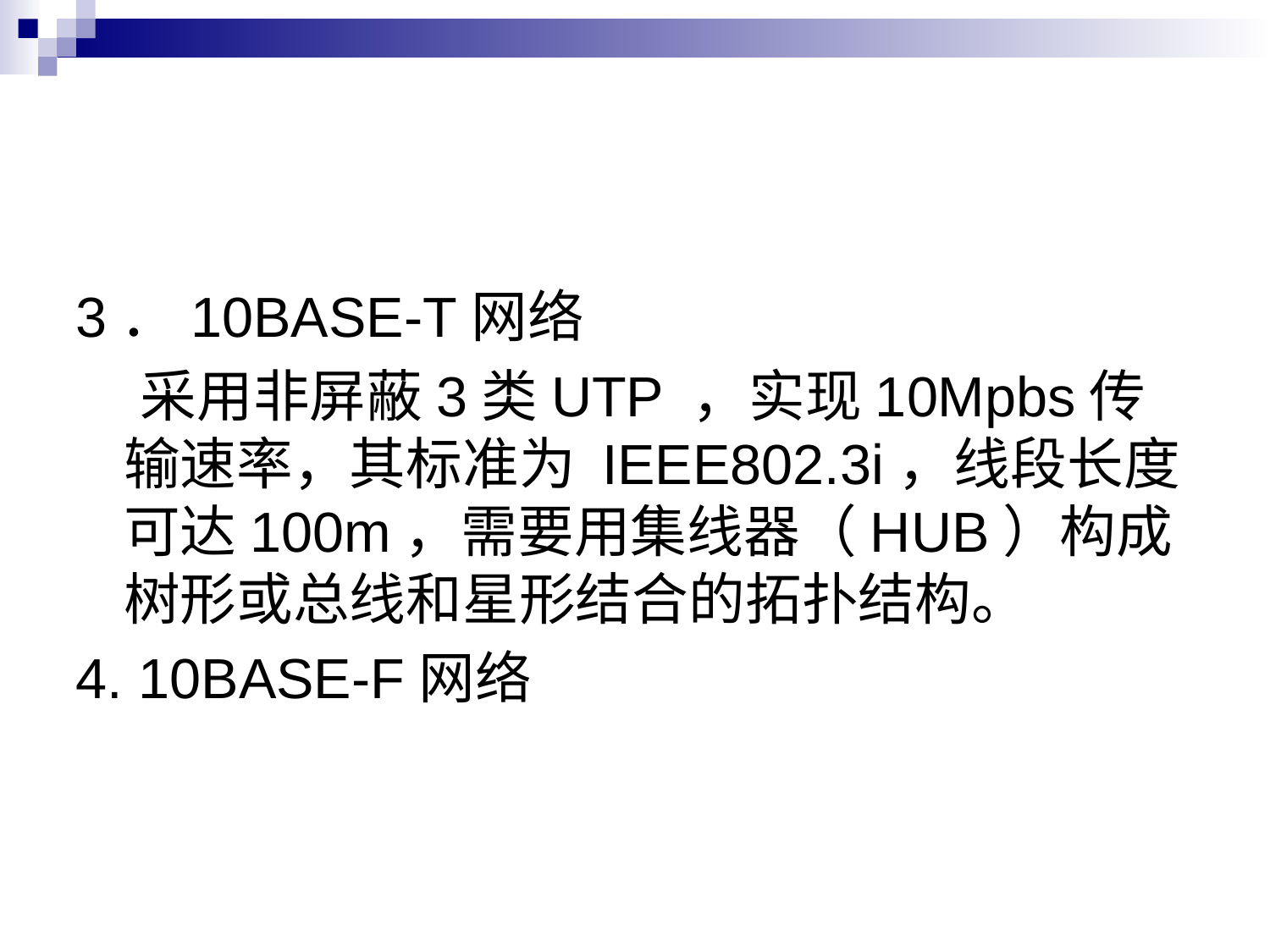

#
3．10BASE-T网络
    采用非屏蔽3类UTP ，实现10Mpbs传输速率，其标准为 IEEE802.3i，线段长度可达100m，需要用集线器（HUB）构成树形或总线和星形结合的拓扑结构。
4. 10BASE-F网络